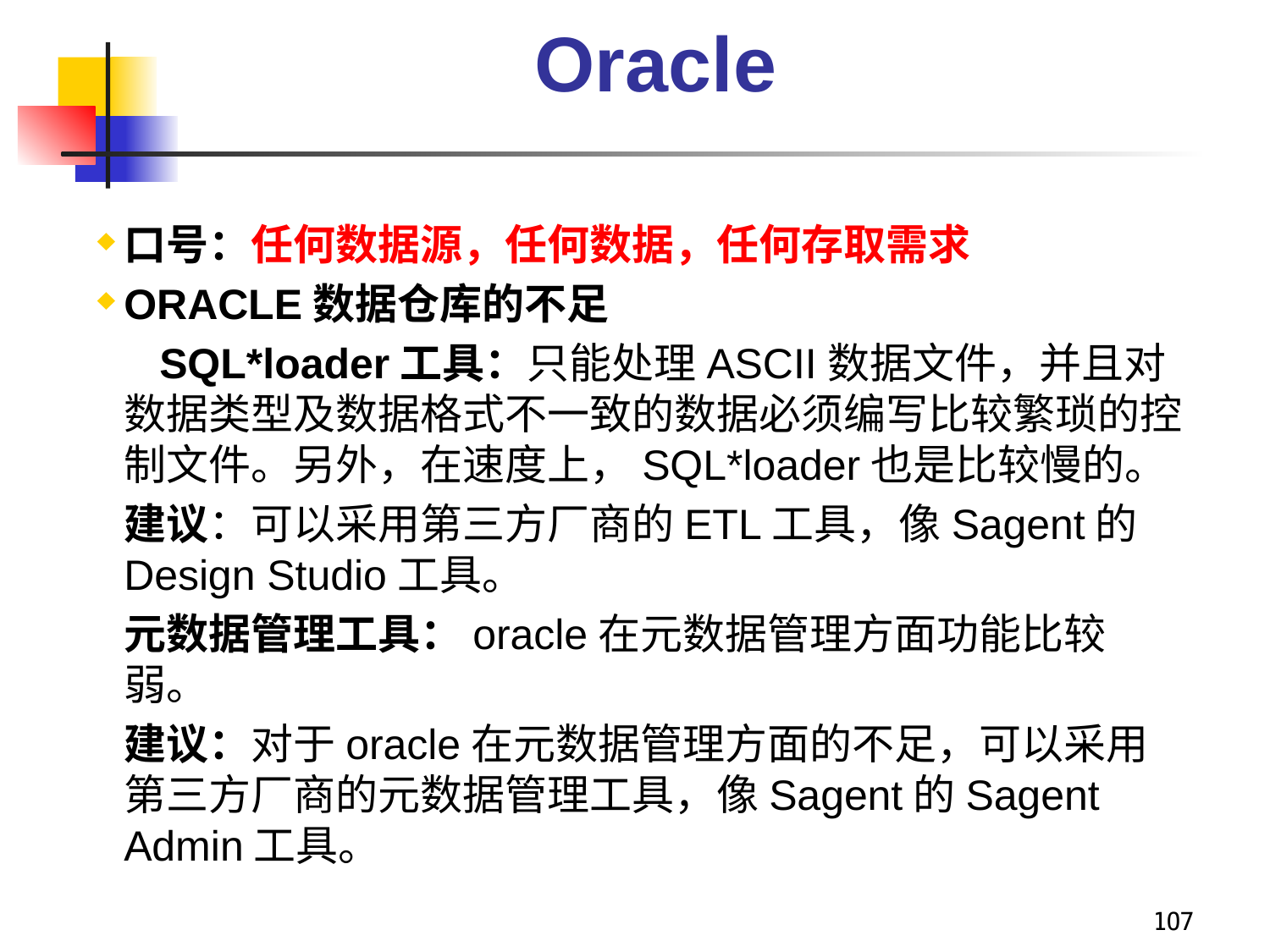

Oracle
口号：任何数据源，任何数据，任何存取需求
ORACLE数据仓库的不足
   SQL*loader工具：只能处理ASCII数据文件，并且对数据类型及数据格式不一致的数据必须编写比较繁琐的控制文件。另外，在速度上，SQL*loader也是比较慢的。
建议：可以采用第三方厂商的ETL工具，像Sagent的Design Studio工具。
元数据管理工具：oracle在元数据管理方面功能比较弱。
建议：对于oracle在元数据管理方面的不足，可以采用第三方厂商的元数据管理工具，像Sagent的Sagent Admin工具。
107